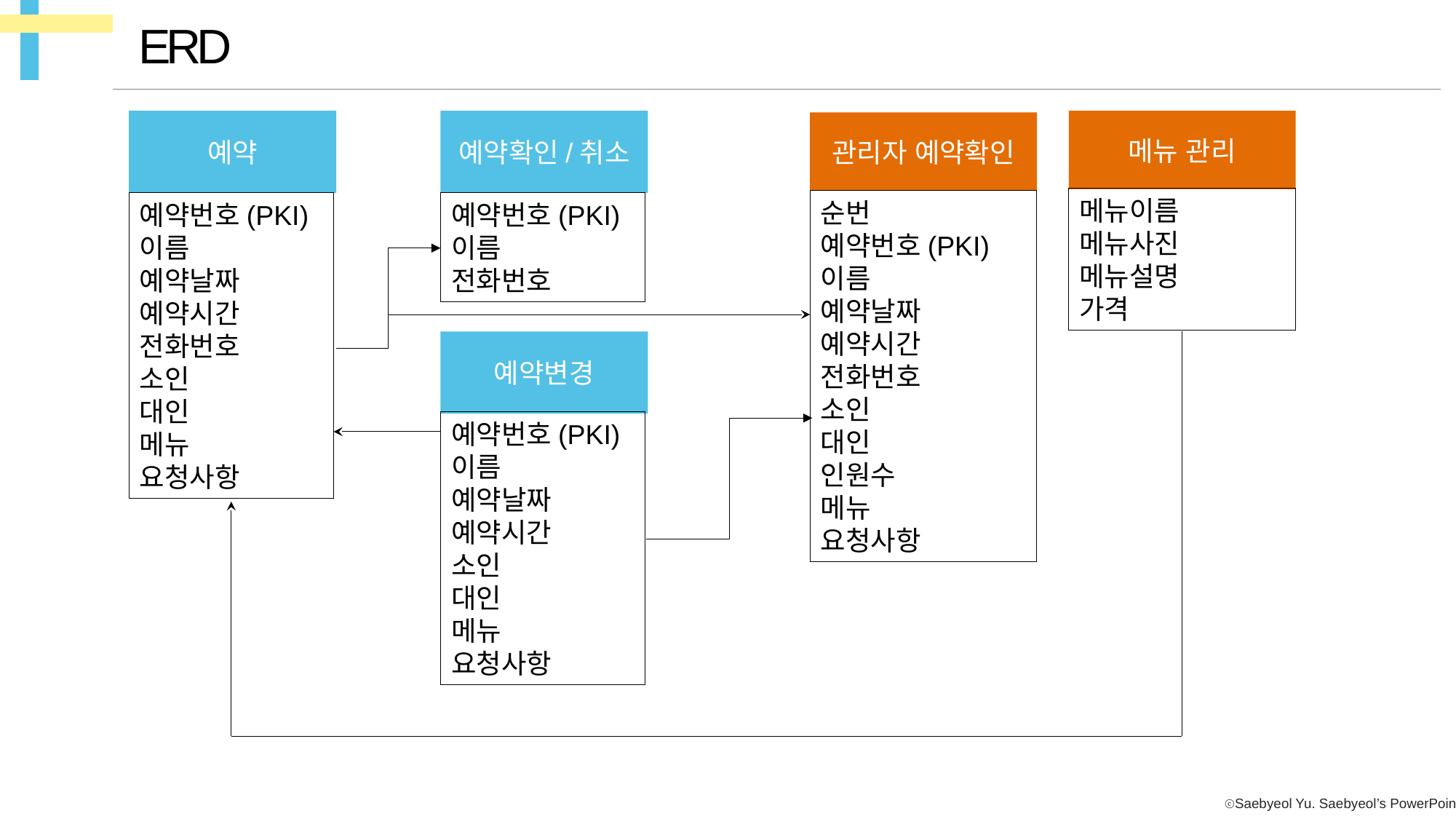

ERD
예약
예약확인/취소
메뉴 관리
관리자 예약확인
메뉴이름
메뉴사진
메뉴설명
가격
순번
예약번호(PKI)
이름
예약날짜
예약시간
전화번호
소인
대인
인원수
메뉴
요청사항
예약번호(PKI)
이름
예약날짜
예약시간
전화번호
소인
대인
메뉴
요청사항
예약번호(PKI)
이름
전화번호
예약변경
예약번호(PKI)
이름
예약날짜
예약시간
소인
대인
메뉴
요청사항